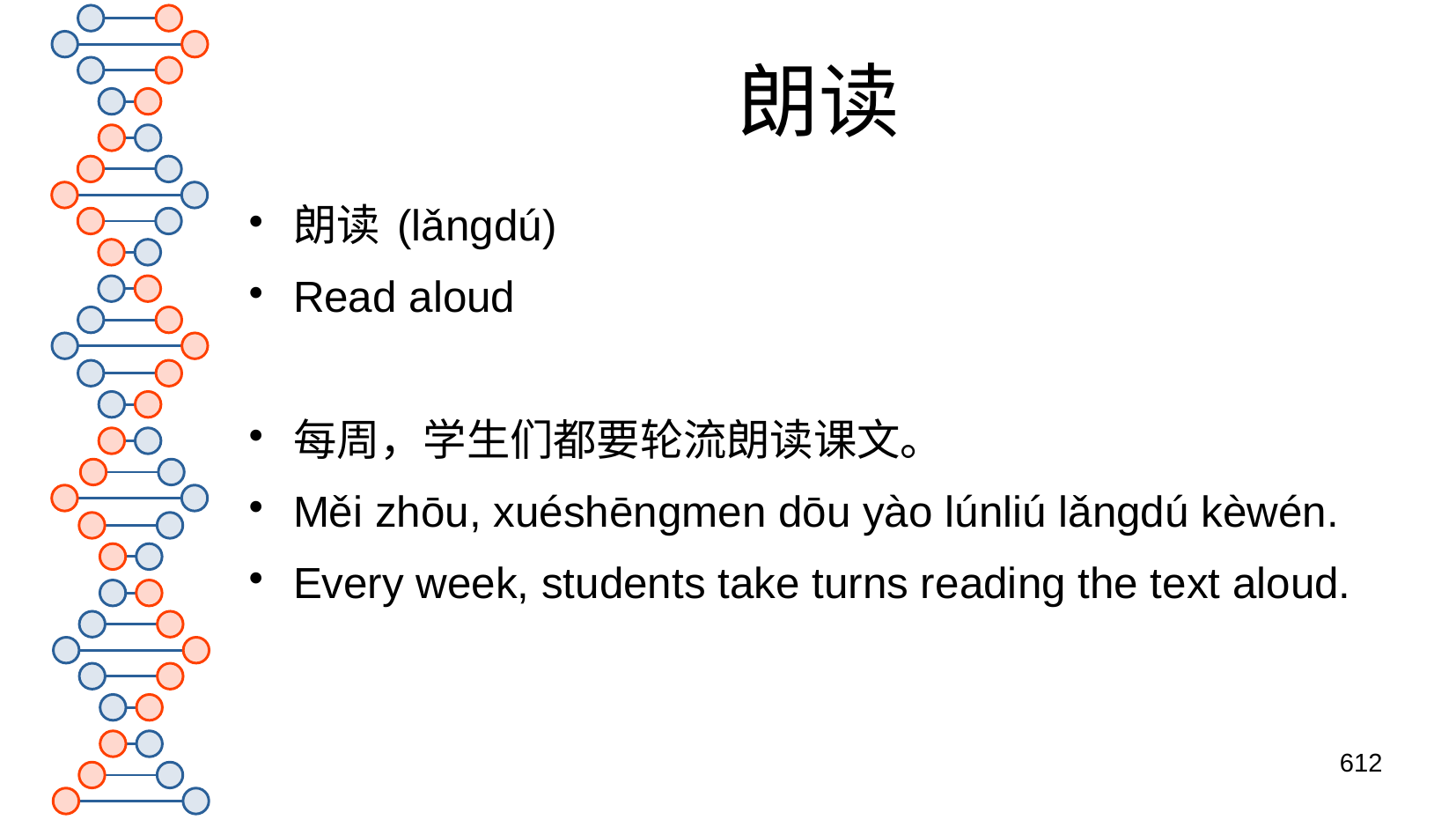

# 朗读
朗读 (lǎngdú)
Read aloud

每周，学生们都要轮流朗读课文。
Měi zhōu, xuéshēngmen dōu yào lúnliú lǎngdú kèwén.
Every week, students take turns reading the text aloud.
612